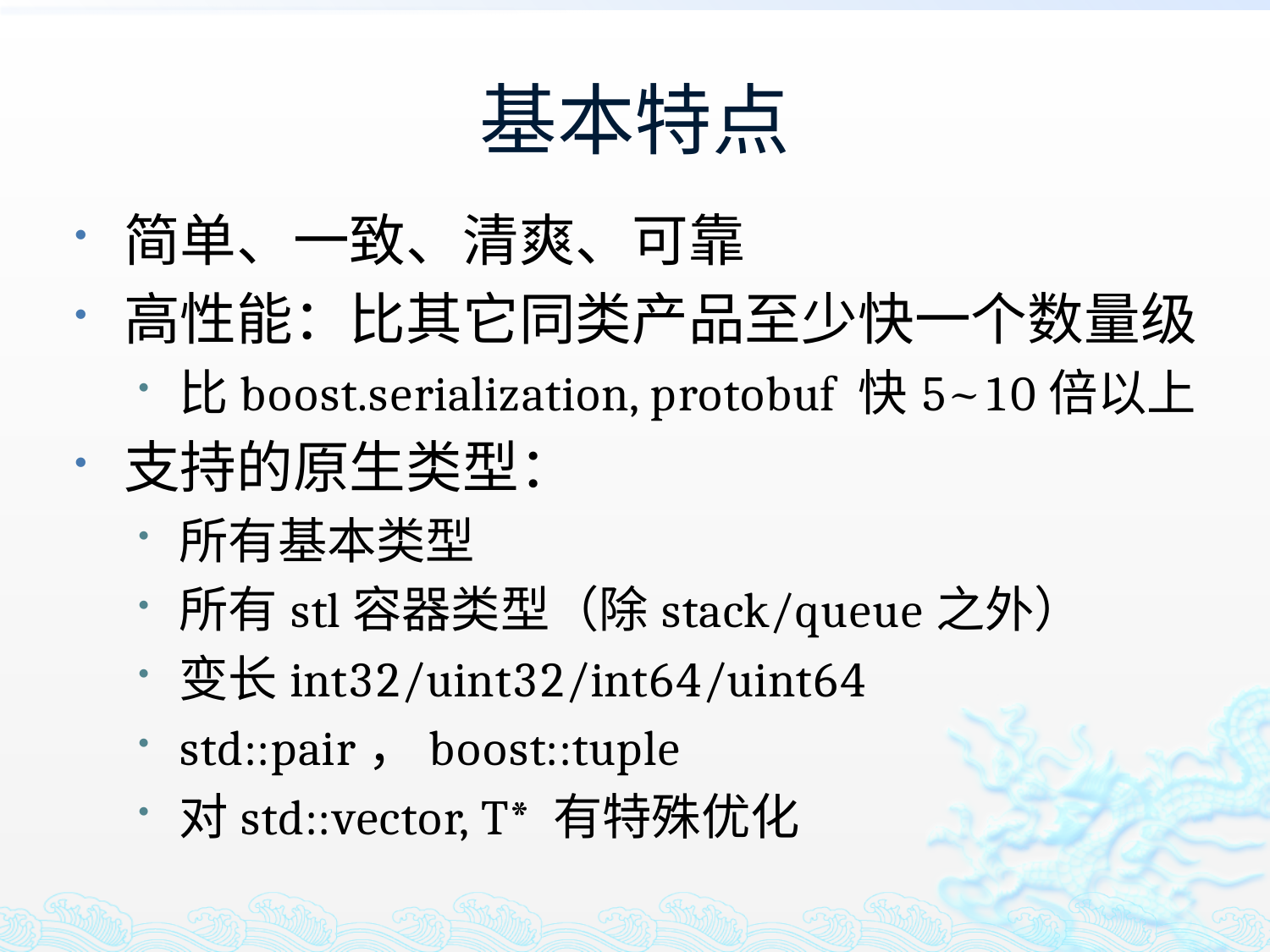

# 基本特点
简单、一致、清爽、可靠
高性能：比其它同类产品至少快一个数量级
比boost.serialization, protobuf 快5~10倍以上
支持的原生类型：
所有基本类型
所有stl容器类型（除stack/queue之外）
变长int32/uint32/int64/uint64
std::pair，boost::tuple
对std::vector, T* 有特殊优化